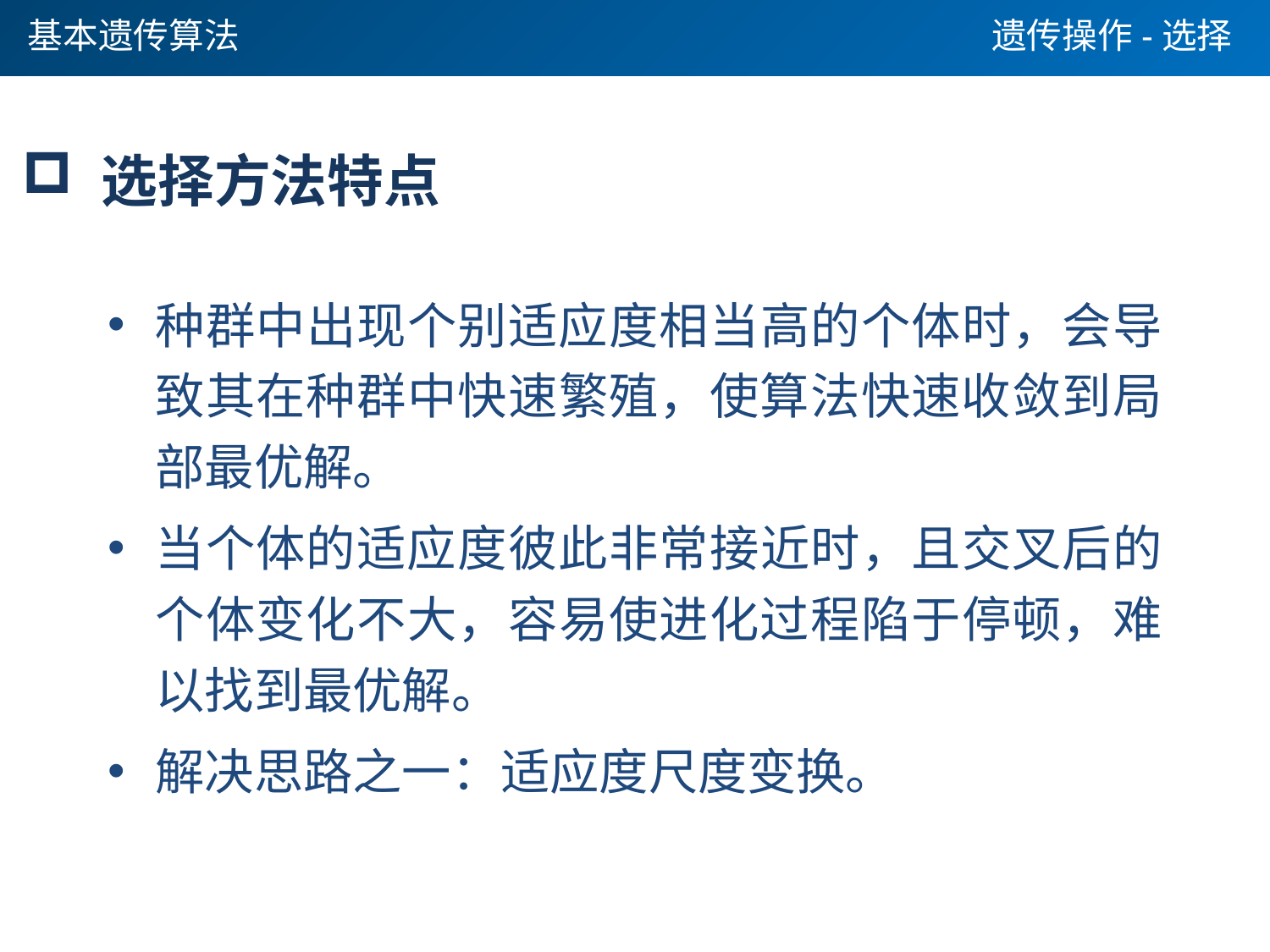

基本遗传算法
遗传操作-选择
 选择方法特点
种群中出现个别适应度相当高的个体时，会导致其在种群中快速繁殖，使算法快速收敛到局部最优解。
当个体的适应度彼此非常接近时，且交叉后的个体变化不大，容易使进化过程陷于停顿，难以找到最优解。
解决思路之一：适应度尺度变换。
39